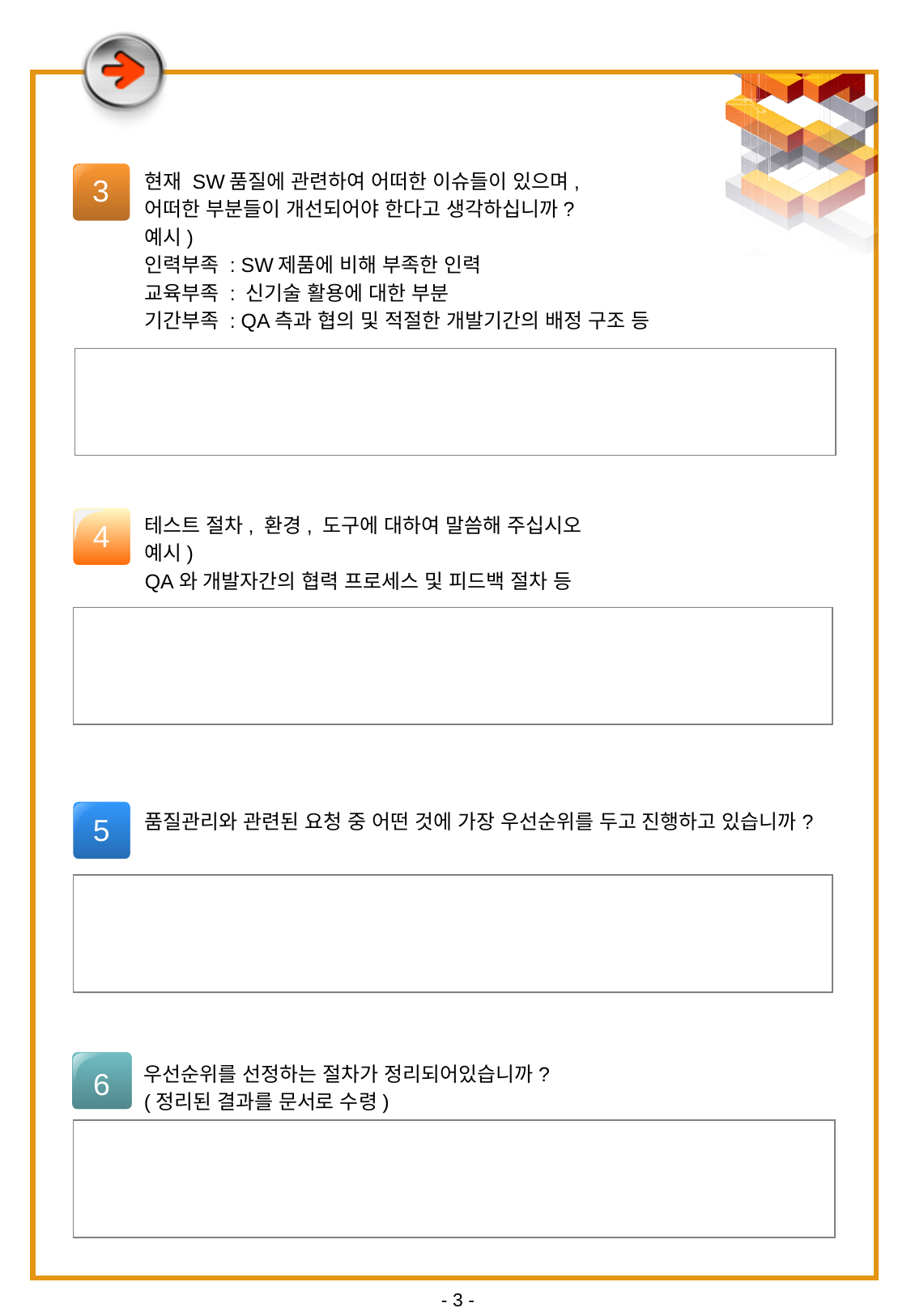

현재 SW품질에 관련하여 어떠한 이슈들이 있으며,
어떠한 부분들이 개선되어야 한다고 생각하십니까?
예시)
인력부족 : SW제품에 비해 부족한 인력
교육부족 : 신기술 활용에 대한 부분
기간부족 : QA측과 협의 및 적절한 개발기간의 배정 구조 등

3

테스트 절차, 환경, 도구에 대하여 말씀해 주십시오
예시)
QA와 개발자간의 협력 프로세스 및 피드백 절차 등

4

5
품질관리와 관련된 요청 중 어떤 것에 가장 우선순위를 두고 진행하고 있습니까?

6
우선순위를 선정하는 절차가 정리되어있습니까?
(정리된 결과를 문서로 수령)

- 3 -